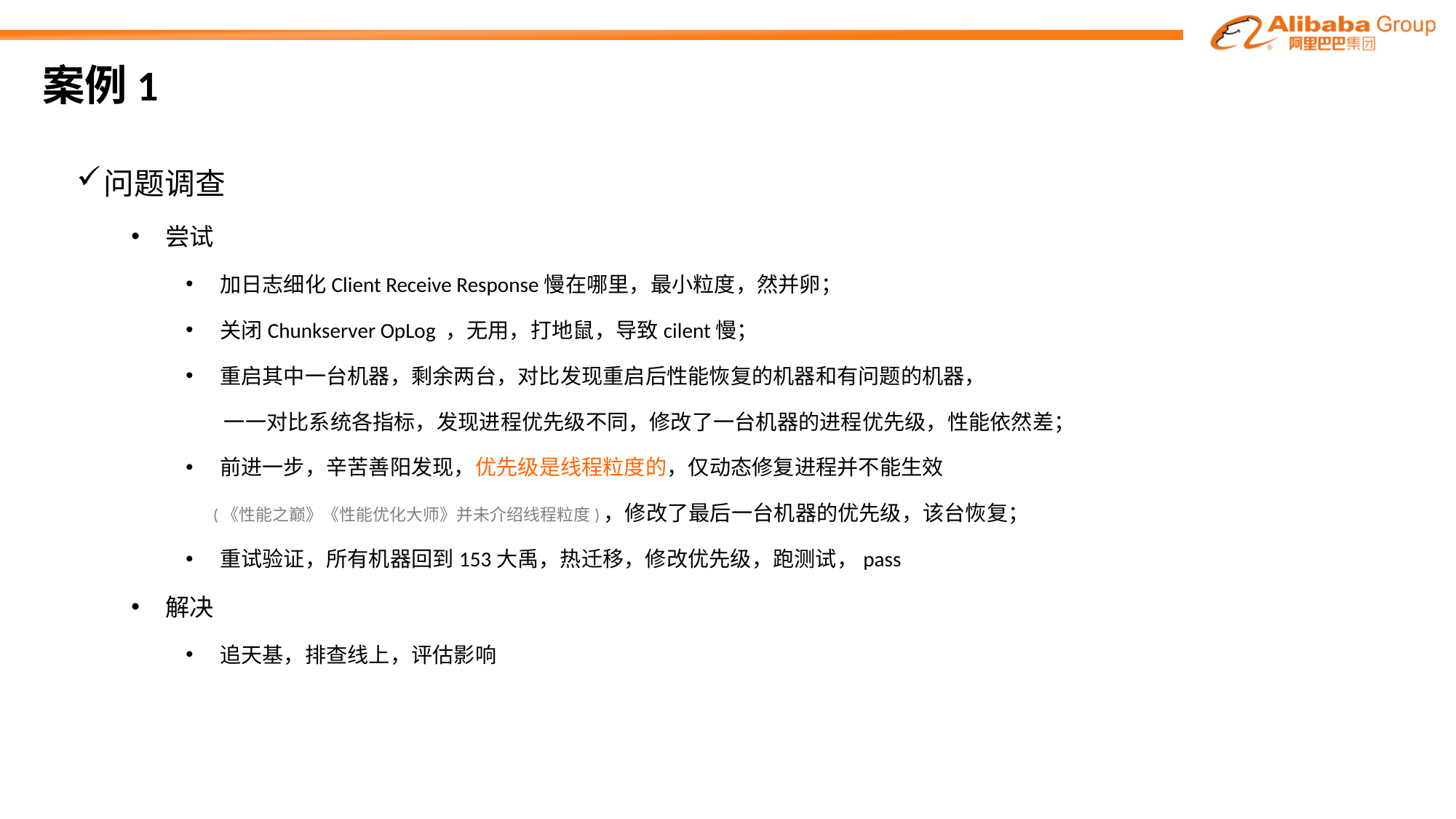

# 案例1
问题调查
尝试
加日志细化Client Receive Response慢在哪里，最小粒度，然并卵；
关闭Chunkserver OpLog ，无用，打地鼠，导致cilent慢；
重启其中一台机器，剩余两台，对比发现重启后性能恢复的机器和有问题的机器，
       一一对比系统各指标，发现进程优先级不同，修改了一台机器的进程优先级，性能依然差；
前进一步，辛苦善阳发现，优先级是线程粒度的，仅动态修复进程并不能生效
      (《性能之巅》《性能优化大师》并未介绍线程粒度)，修改了最后一台机器的优先级，该台恢复；
重试验证，所有机器回到153大禹，热迁移，修改优先级，跑测试，pass
解决
追天基，排查线上，评估影响